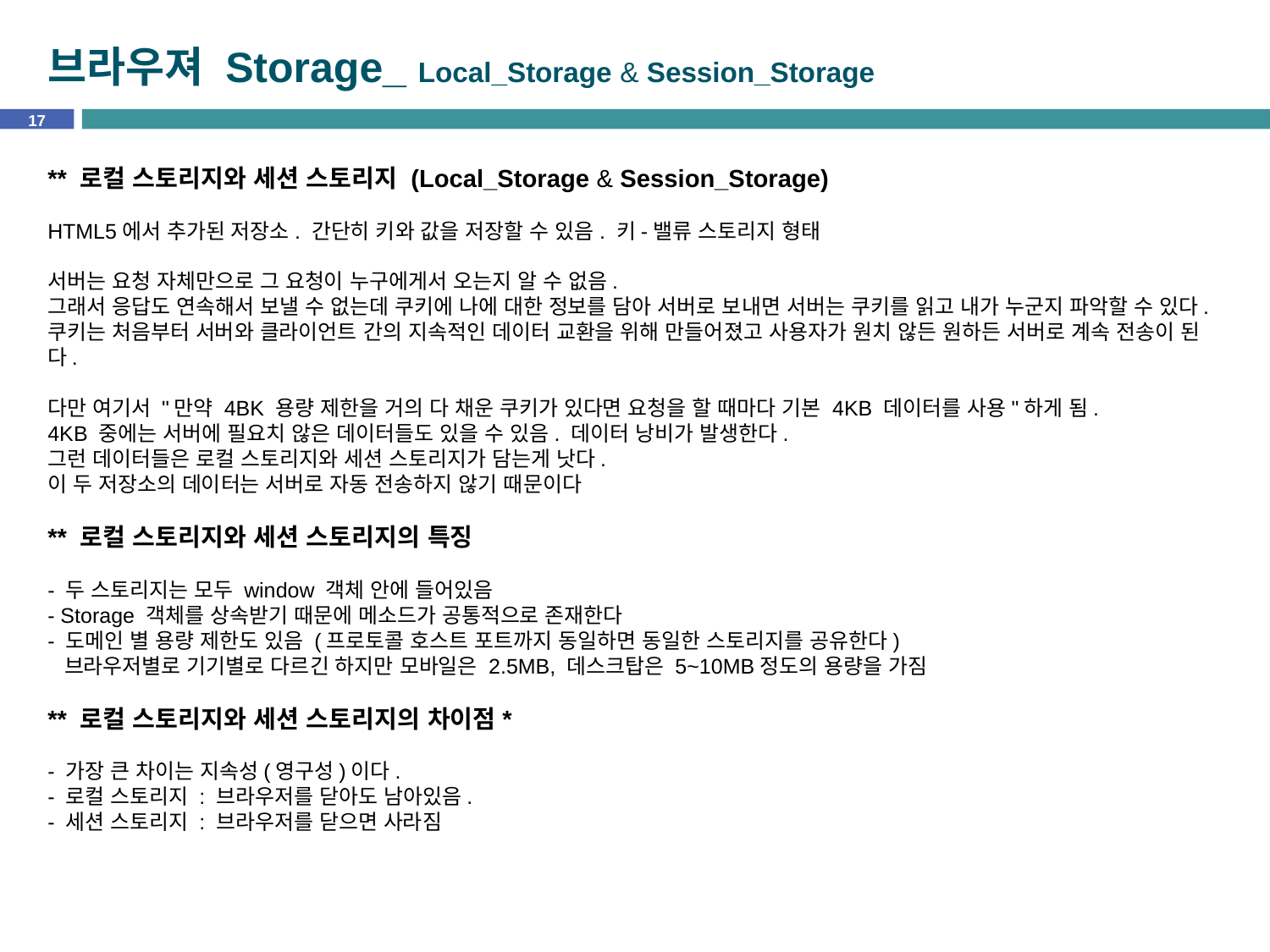

# 브라우져 Storage_ Local_Storage & Session_Storage
17
** 로컬 스토리지와 세션 스토리지 (Local_Storage & Session_Storage)

HTML5에서 추가된 저장소. 간단히 키와 값을 저장할 수 있음. 키-밸류 스토리지 형태

서버는 요청 자체만으로 그 요청이 누구에게서 오는지 알 수 없음.
그래서 응답도 연속해서 보낼 수 없는데 쿠키에 나에 대한 정보를 담아 서버로 보내면 서버는 쿠키를 읽고 내가 누군지 파악할 수 있다.
쿠키는 처음부터 서버와 클라이언트 간의 지속적인 데이터 교환을 위해 만들어졌고 사용자가 원치 않든 원하든 서버로 계속 전송이 된다.

다만 여기서 "만약 4BK 용량 제한을 거의 다 채운 쿠키가 있다면 요청을 할 때마다 기본 4KB 데이터를 사용"하게 됨.
4KB 중에는 서버에 필요치 않은 데이터들도 있을 수 있음. 데이터 낭비가 발생한다.
그런 데이터들은 로컬 스토리지와 세션 스토리지가 담는게 낫다.
이 두 저장소의 데이터는 서버로 자동 전송하지 않기 때문이다

​** 로컬 스토리지와 세션 스토리지의 특징

- 두 스토리지는 모두 window 객체 안에 들어있음
- Storage 객체를 상속받기 때문에 메소드가 공통적으로 존재한다
- 도메인 별 용량 제한도 있음 (프로토콜 호스트 포트까지 동일하면 동일한 스토리지를 공유한다)
  브라우저별로 기기별로 다르긴 하지만 모바일은 2.5MB, 데스크탑은 5~10MB정도의 용량을 가짐

** 로컬 스토리지와 세션 스토리지의 차이점*
- 가장 큰 차이는 지속성(영구성)이다.
- 로컬 스토리지 : 브라우저를 닫아도 남아있음.
- 세션 스토리지 : 브라우저를 닫으면 사라짐

​